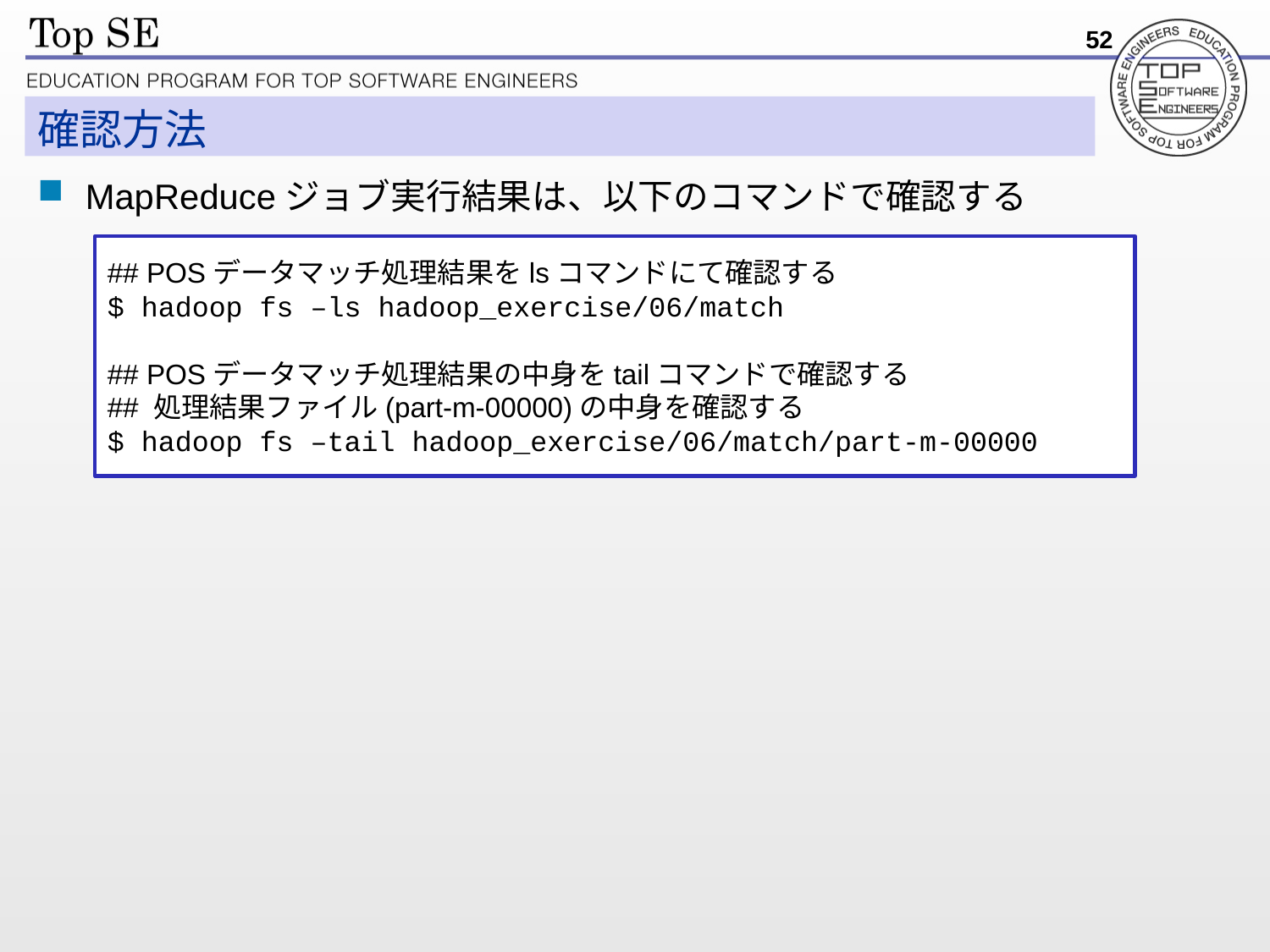

52
# 確認方法
MapReduceジョブ実行結果は、以下のコマンドで確認する
## POSデータマッチ処理結果をlsコマンドにて確認する
$ hadoop fs –ls hadoop_exercise/06/match

## POSデータマッチ処理結果の中身をtailコマンドで確認する
## 処理結果ファイル(part-m-00000)の中身を確認する
$ hadoop fs –tail hadoop_exercise/06/match/part-m-00000